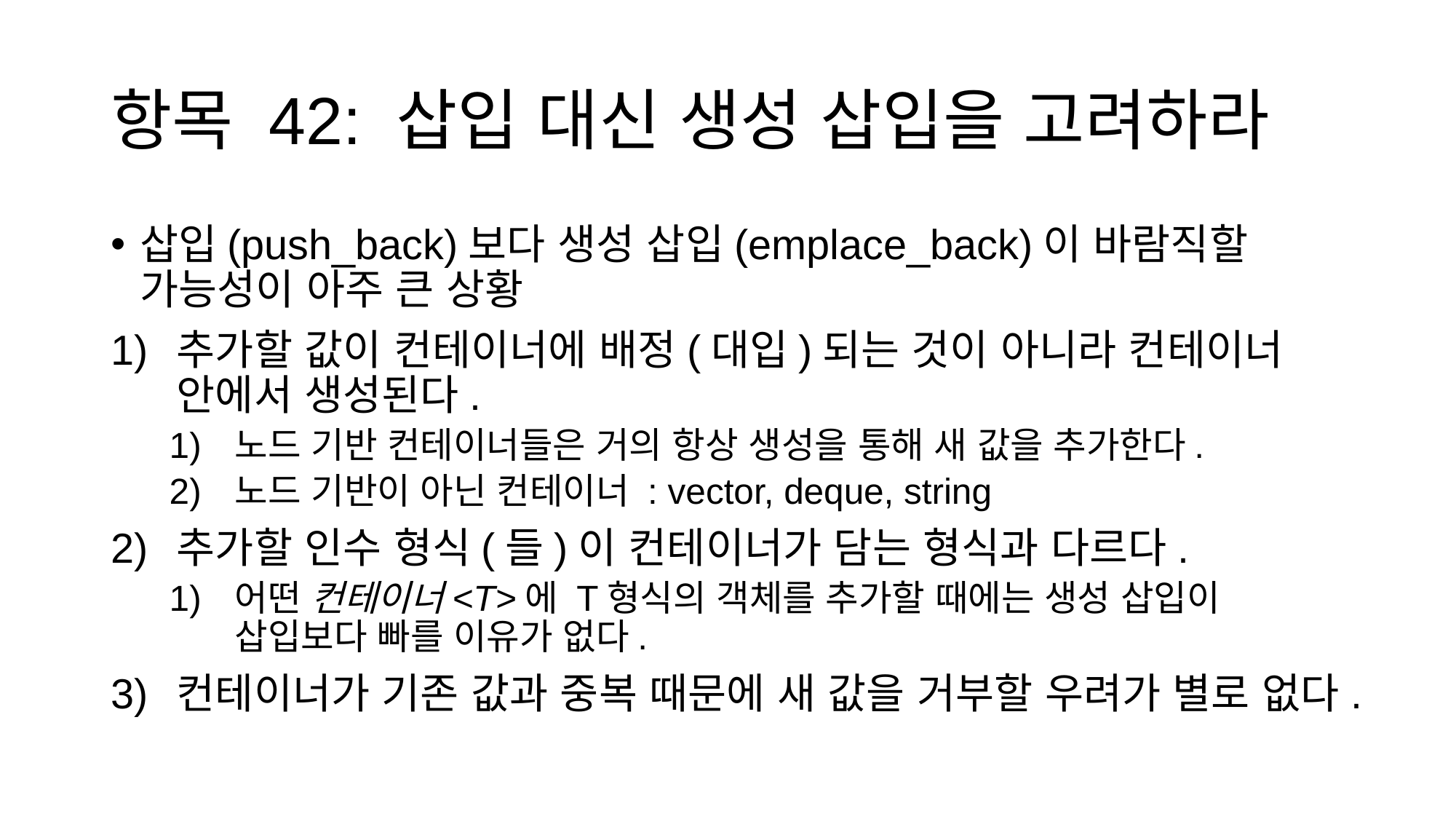

# 항목 42: 삽입 대신 생성 삽입을 고려하라
삽입(push_back)보다 생성 삽입(emplace_back)이 바람직할 가능성이 아주 큰 상황
추가할 값이 컨테이너에 배정(대입)되는 것이 아니라 컨테이너 안에서 생성된다.
노드 기반 컨테이너들은 거의 항상 생성을 통해 새 값을 추가한다.
노드 기반이 아닌 컨테이너 : vector, deque, string
추가할 인수 형식(들)이 컨테이너가 담는 형식과 다르다.
어떤 컨테이너<T>에 T형식의 객체를 추가할 때에는 생성 삽입이 삽입보다 빠를 이유가 없다.
컨테이너가 기존 값과 중복 때문에 새 값을 거부할 우려가 별로 없다.